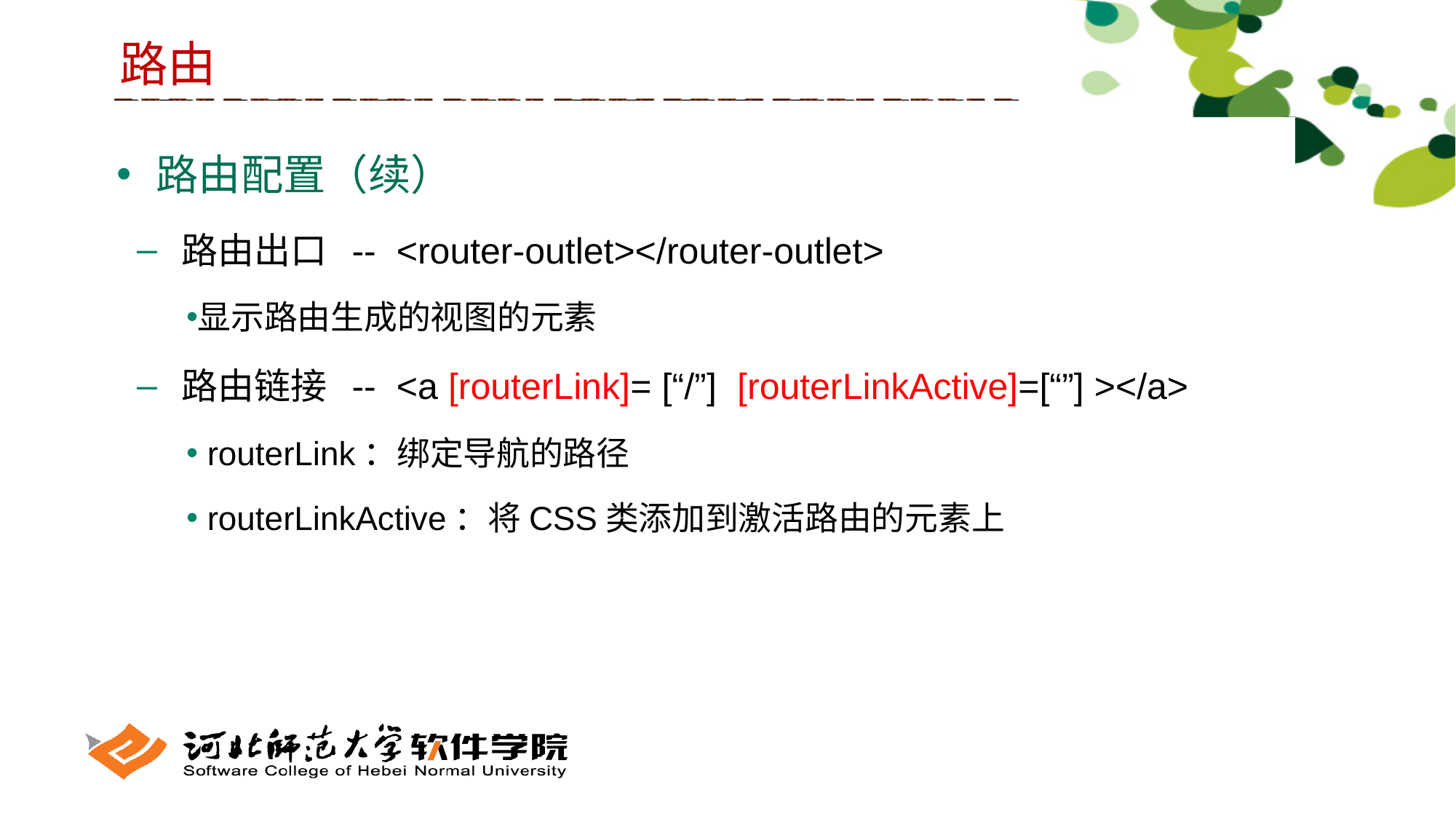

路由
 路由配置（续）
 路由出口  --  <router-outlet></router-outlet>
显示路由生成的视图的元素
 路由链接  --  <a [routerLink]= [“/”]  [routerLinkActive]=[“”] ></a>
 routerLink：绑定导航的路径
 routerLinkActive：将CSS类添加到激活路由的元素上